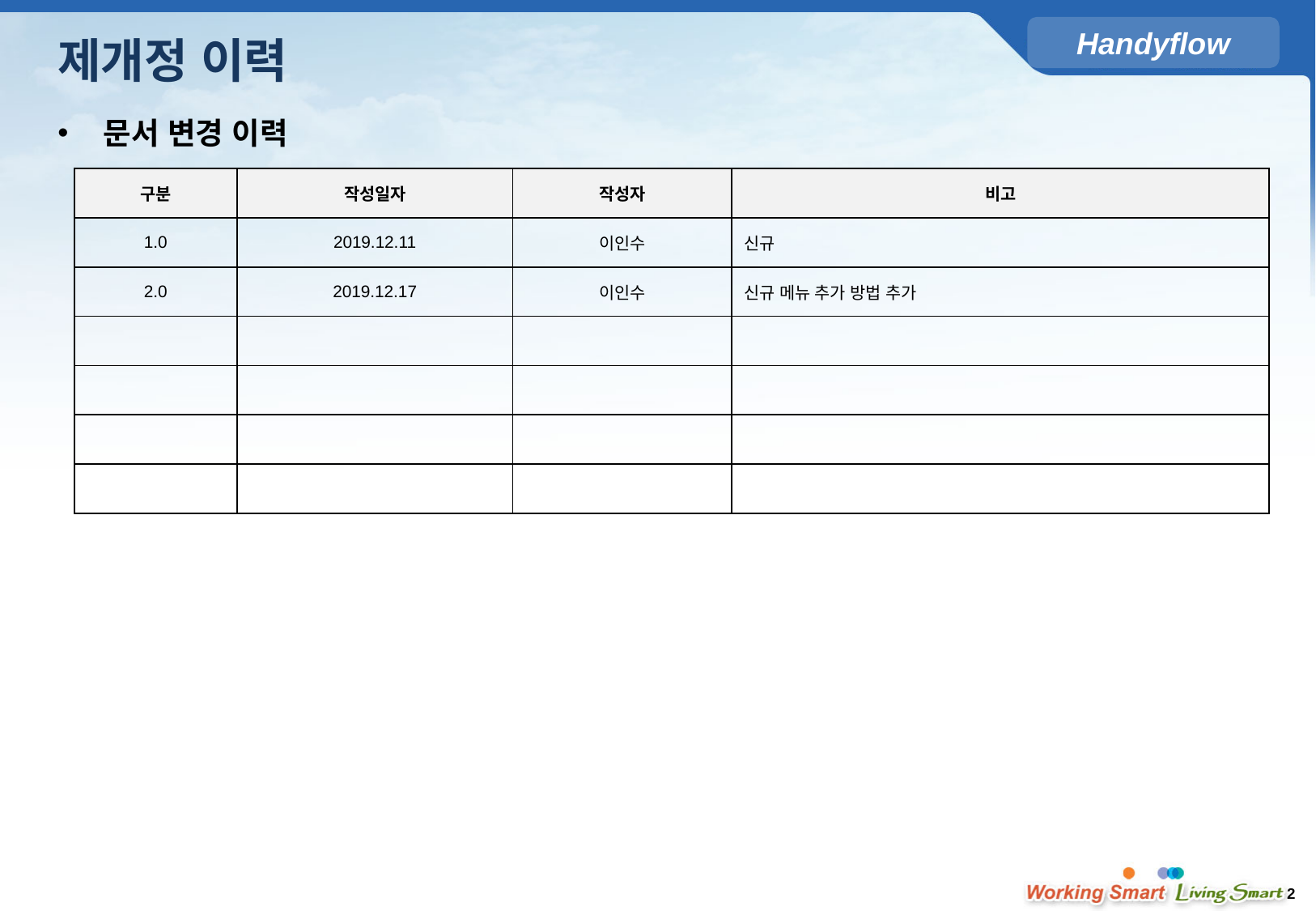

# 제개정 이력
문서 변경 이력

| 구분 | 작성일자 | 작성자 | 비고 |
| --- | --- | --- | --- |
| 1.0 | 2019.12.11 | 이인수 | 신규 |
| 2.0 | 2019.12.17 | 이인수 | 신규 메뉴 추가 방법 추가 |
|  |  |  |  |
|  |  |  |  |
|  |  |  |  |
|  |  |  |  |